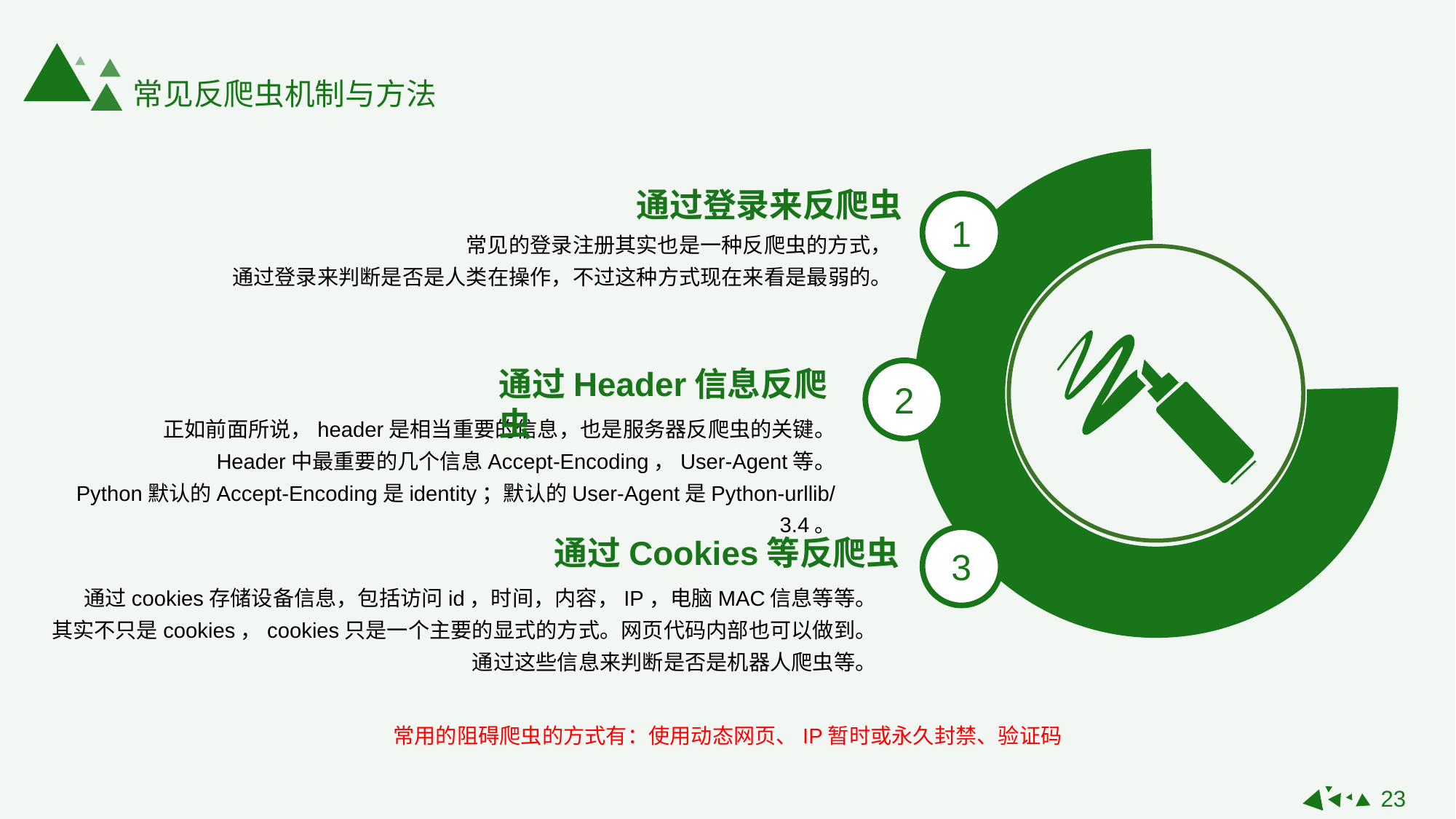

常见反爬虫机制与方法

通过登录来反爬虫
1
常见的登录注册其实也是一种反爬虫的方式，
通过登录来判断是否是人类在操作，不过这种方式现在来看是最弱的。

通过Header信息反爬虫
2
正如前面所说，header是相当重要的信息，也是服务器反爬虫的关键。
Header中最重要的几个信息Accept-Encoding，User-Agent等。
Python默认的Accept-Encoding是identity；默认的User-Agent是Python-urllib/3.4。
通过Cookies等反爬虫
3
通过cookies存储设备信息，包括访问id，时间，内容，IP，电脑MAC信息等等。
其实不只是cookies，cookies只是一个主要的显式的方式。网页代码内部也可以做到。
通过这些信息来判断是否是机器人爬虫等。
常用的阻碍爬虫的方式有：使用动态网页、IP暂时或永久封禁、验证码
23